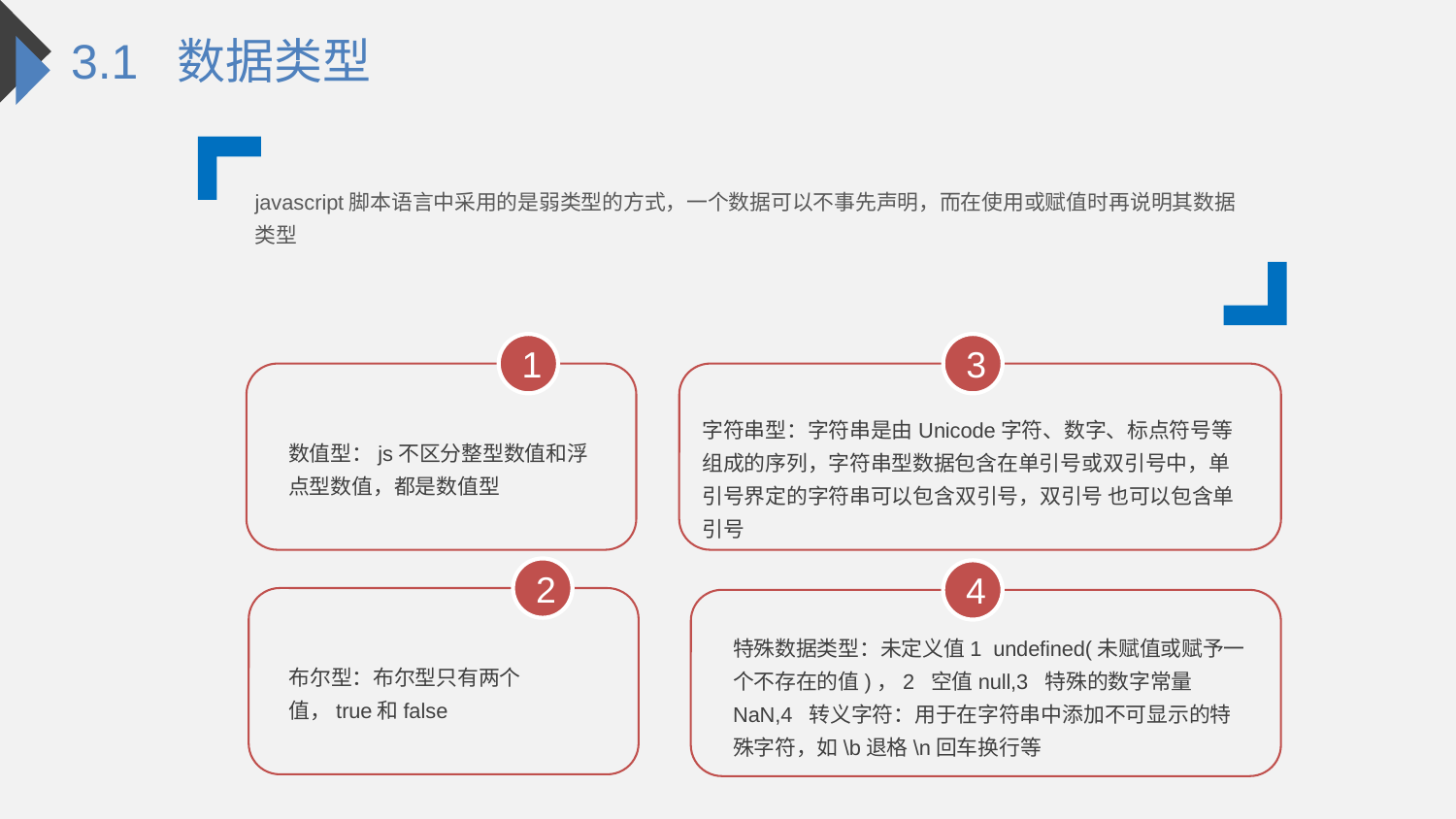

3.1  数据类型

javascript脚本语言中采用的是弱类型的方式，一个数据可以不事先声明，而在使用或赋值时再说明其数据类型

1
3

字符串型：字符串是由Unicode字符、数字、标点符号等组成的序列，字符串型数据包含在单引号或双引号中，单引号界定的字符串可以包含双引号，双引号 也可以包含单引号
数值型：js不区分整型数值和浮点型数值，都是数值型
2
4

特殊数据类型：未定义值1  undefined(未赋值或赋予一个不存在的值)，2  空值null,3  特殊的数字常量NaN,4  转义字符：用于在字符串中添加不可显示的特殊字符，如\b退格\n回车换行等
布尔型：布尔型只有两个值，true和false